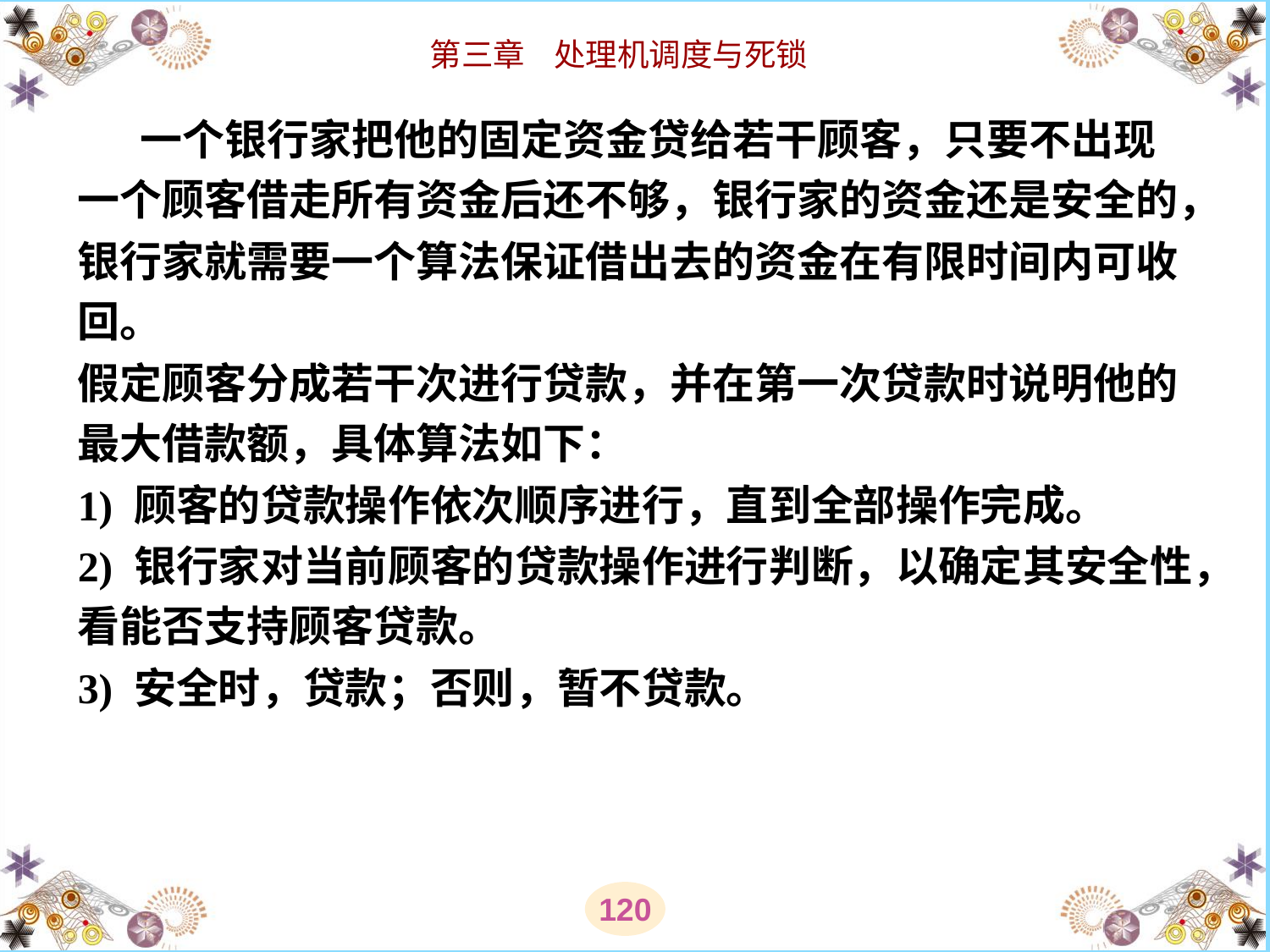

# 一个银行家把他的固定资金贷给若干顾客，只要不出现一个顾客借走所有资金后还不够，银行家的资金还是安全的，银行家就需要一个算法保证借出去的资金在有限时间内可收回。 假定顾客分成若干次进行贷款，并在第一次贷款时说明他的最大借款额，具体算法如下： 1) 顾客的贷款操作依次顺序进行，直到全部操作完成。 2) 银行家对当前顾客的贷款操作进行判断，以确定其安全性，看能否支持顾客贷款。 3) 安全时，贷款；否则，暂不贷款。